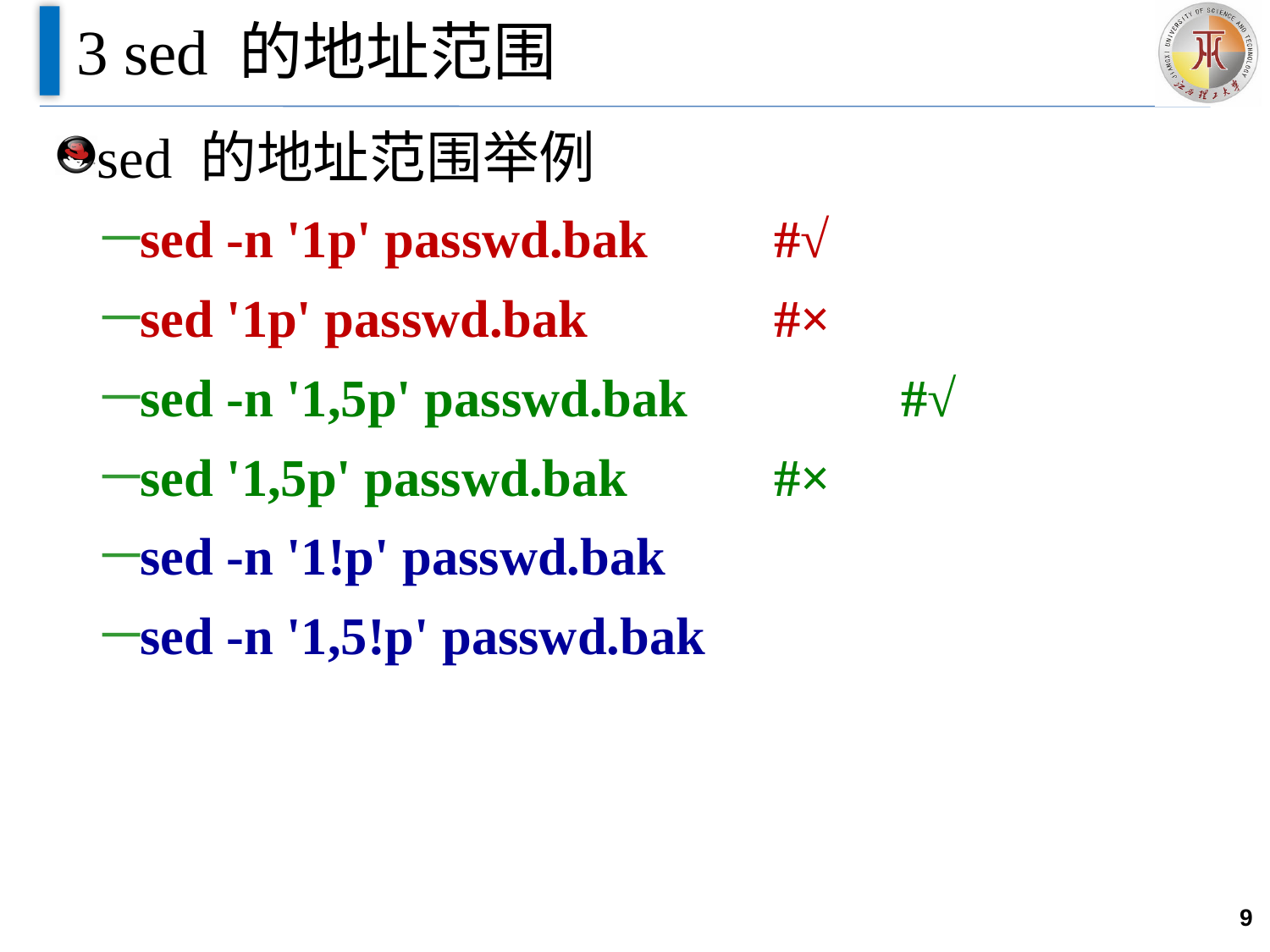

# 3 sed 的地址范围
sed 的地址范围举例
sed -n '1p' passwd.bak     	#√
sed '1p' passwd.bak          	#×
sed -n '1,5p' passwd.bak		#√
sed '1,5p' passwd.bak		#×
sed -n '1!p' passwd.bak
sed -n '1,5!p' passwd.bak
9